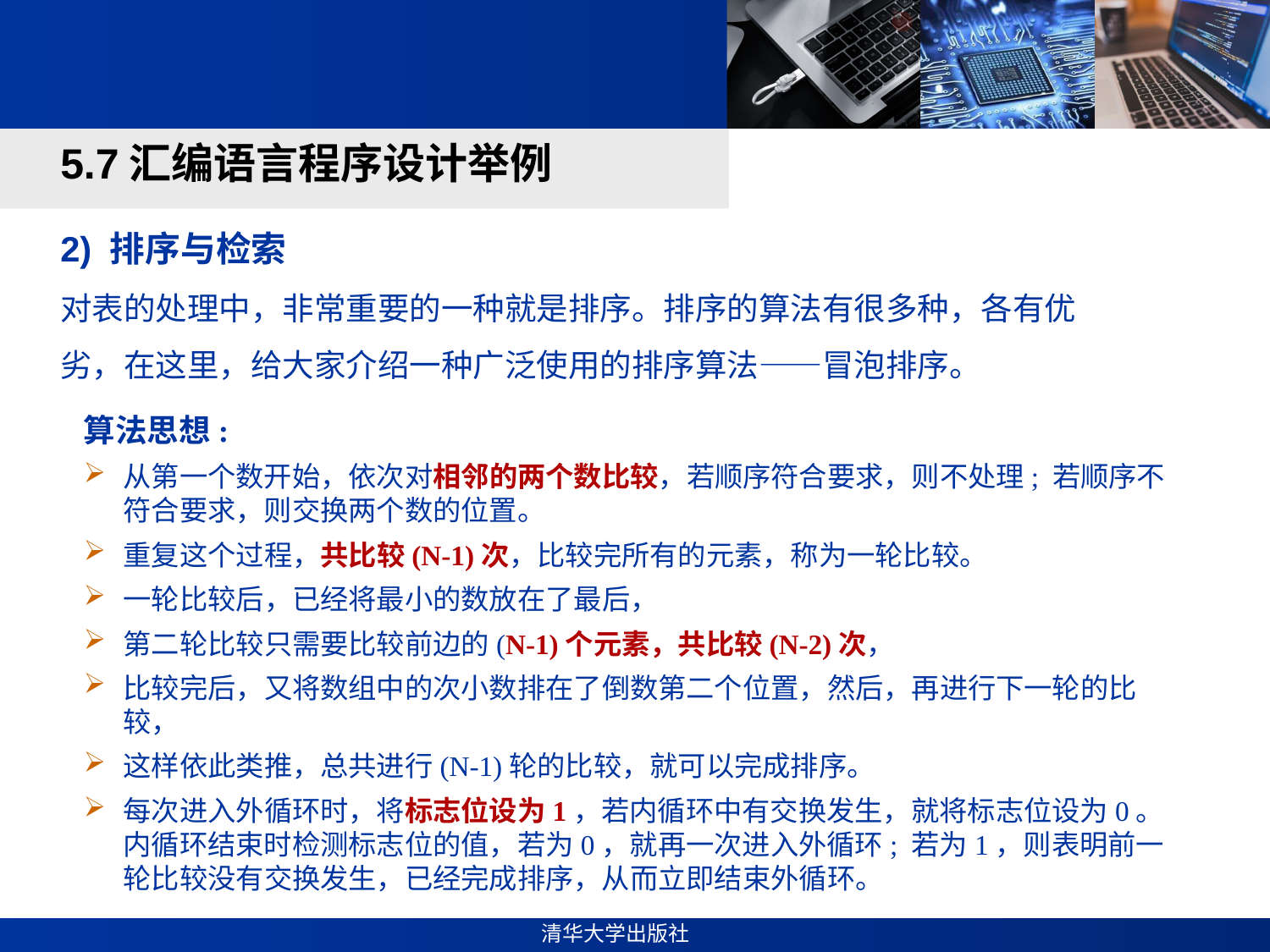

#
5.7汇编语言程序设计举例

2) 排序与检索
对表的处理中，非常重要的一种就是排序。排序的算法有很多种，各有优劣，在这里，给大家介绍一种广泛使用的排序算法——冒泡排序。
算法思想:
从第一个数开始，依次对相邻的两个数比较，若顺序符合要求，则不处理; 若顺序不符合要求，则交换两个数的位置。
重复这个过程，共比较(N-1)次，比较完所有的元素，称为一轮比较。
一轮比较后，已经将最小的数放在了最后，
第二轮比较只需要比较前边的(N-1)个元素，共比较(N-2)次，
比较完后，又将数组中的次小数排在了倒数第二个位置，然后，再进行下一轮的比较，
这样依此类推，总共进行(N-1)轮的比较，就可以完成排序。
每次进入外循环时，将标志位设为1，若内循环中有交换发生，就将标志位设为0。内循环结束时检测标志位的值，若为0，就再一次进入外循环; 若为1，则表明前一轮比较没有交换发生，已经完成排序，从而立即结束外循环。